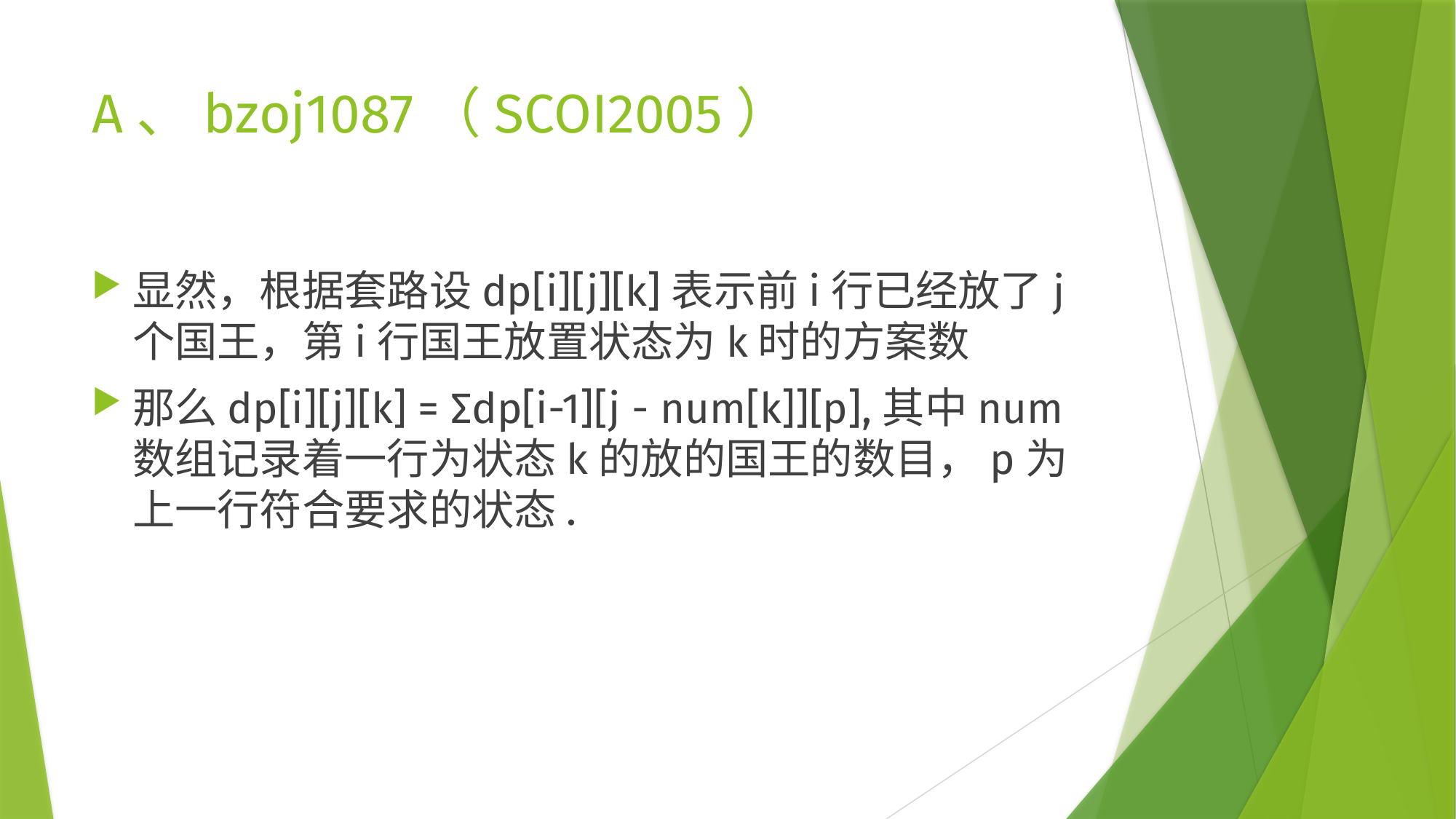

# A、bzoj1087（SCOI2005）
显然，根据套路设dp[i][j][k]表示前i行已经放了j个国王，第i行国王放置状态为k时的方案数
那么dp[i][j][k] = Σdp[i-1][j - num[k]][p],其中num数组记录着一行为状态k的放的国王的数目，p为上一行符合要求的状态.